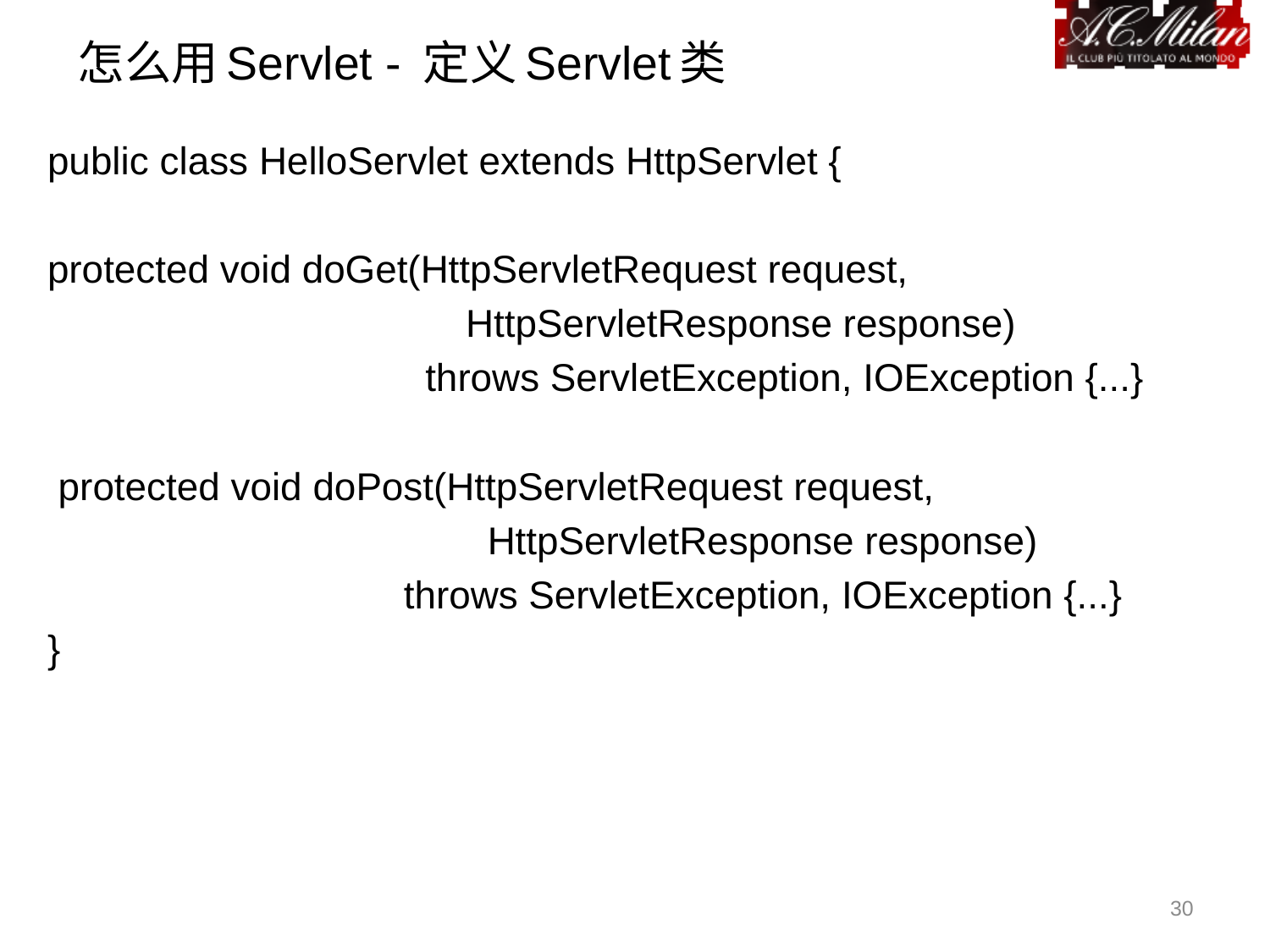

怎么用Servlet - 定义Servlet类
public class HelloServlet extends HttpServlet {

protected void doGet(HttpServletRequest request,
	                           HttpServletResponse response)
                                   throws ServletException, IOException {...}

 protected void doPost(HttpServletRequest request,
	                             HttpServletResponse response)
                                 throws ServletException, IOException {...}
}
30